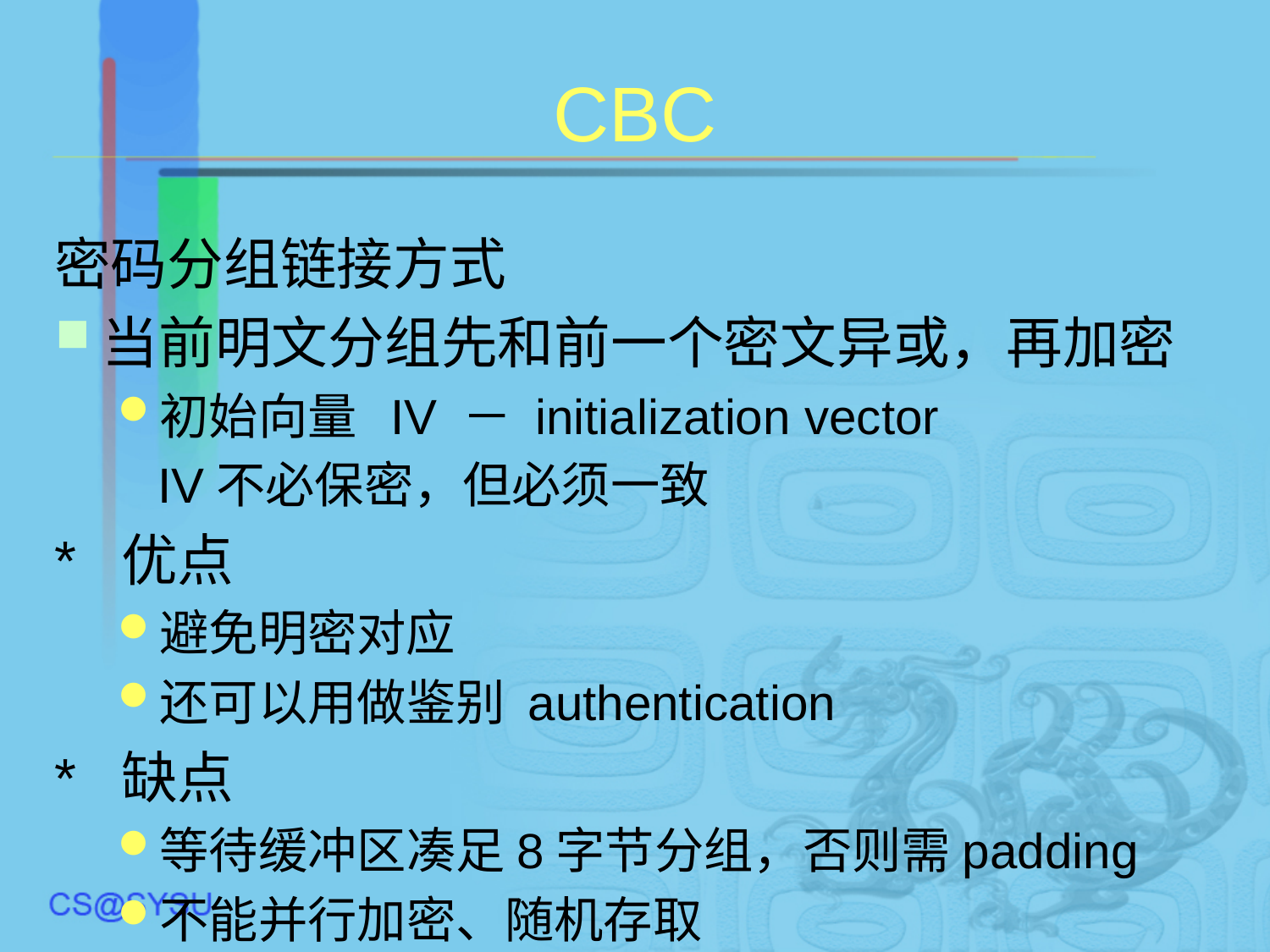

# CBC
密码分组链接方式
当前明文分组先和前一个密文异或，再加密
初始向量  IV － initialization vector
	IV不必保密，但必须一致
*  优点
避免明密对应
还可以用做鉴别 authentication
*  缺点
等待缓冲区凑足8字节分组，否则需padding
不能并行加密、随机存取